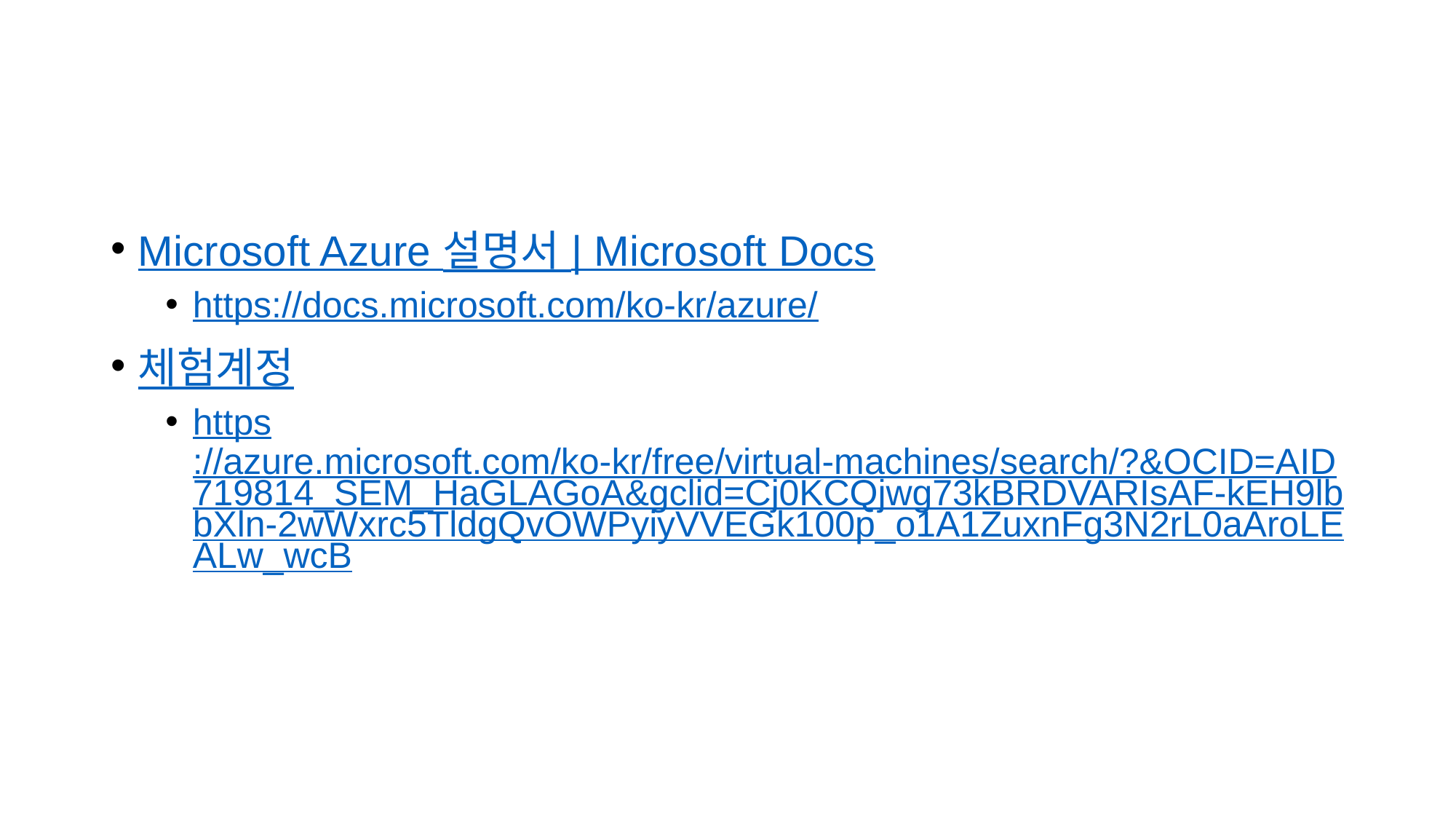

#
Microsoft Azure 설명서 | Microsoft Docs
https://docs.microsoft.com/ko-kr/azure/
체험계정
https://azure.microsoft.com/ko-kr/free/virtual-machines/search/?&OCID=AID719814_SEM_HaGLAGoA&gclid=Cj0KCQjwg73kBRDVARIsAF-kEH9lbbXln-2wWxrc5TldgQvOWPyiyVVEGk100p_o1A1ZuxnFg3N2rL0aAroLEALw_wcB